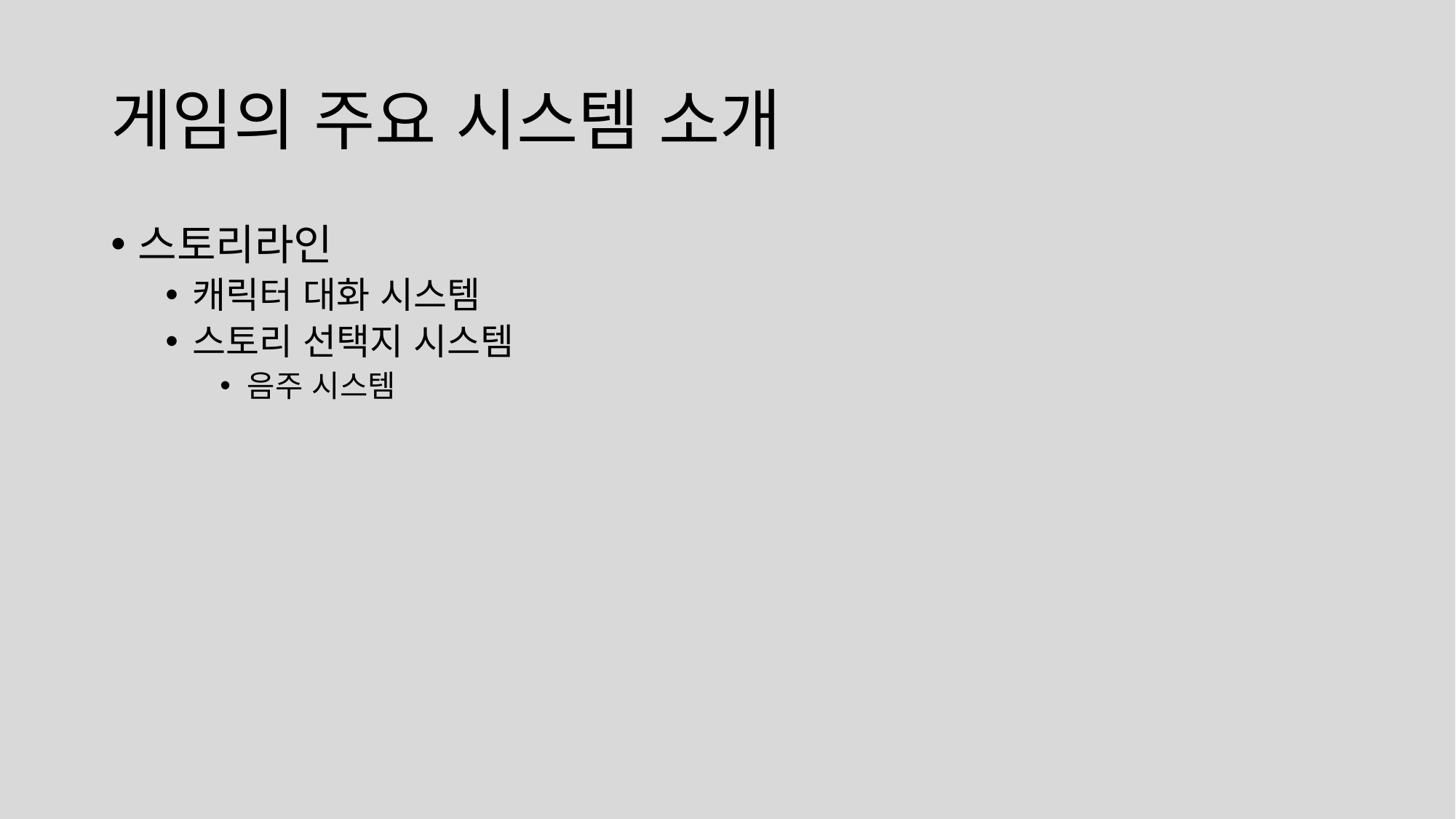

# 게임의 주요 시스템 소개
스토리라인
캐릭터 대화 시스템
스토리 선택지 시스템
음주 시스템